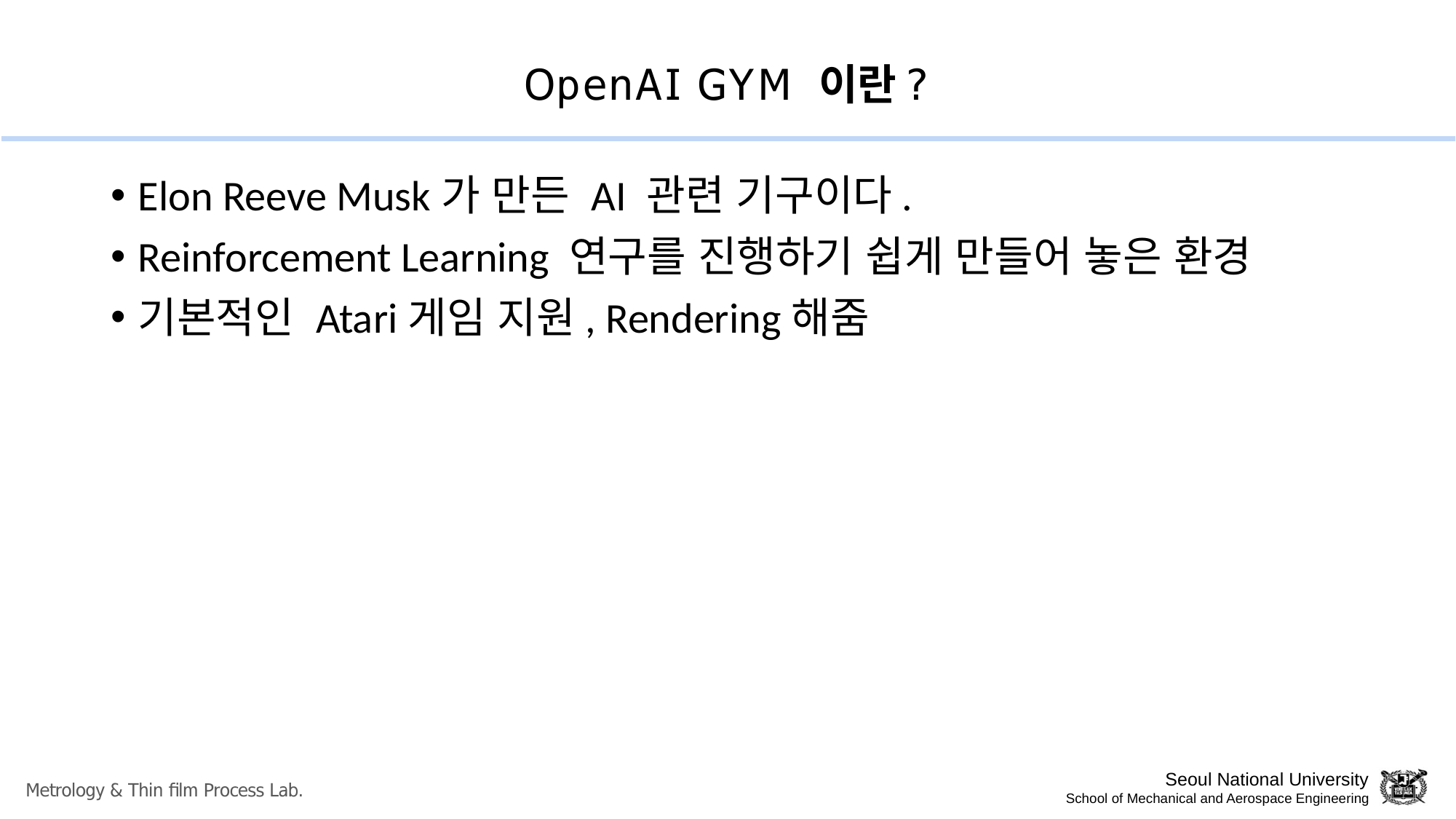

# OpenAI GYM 이란?
Elon Reeve Musk가 만든 AI 관련 기구이다.
Reinforcement Learning 연구를 진행하기 쉽게 만들어 놓은 환경
기본적인 Atari게임 지원, Rendering해줌